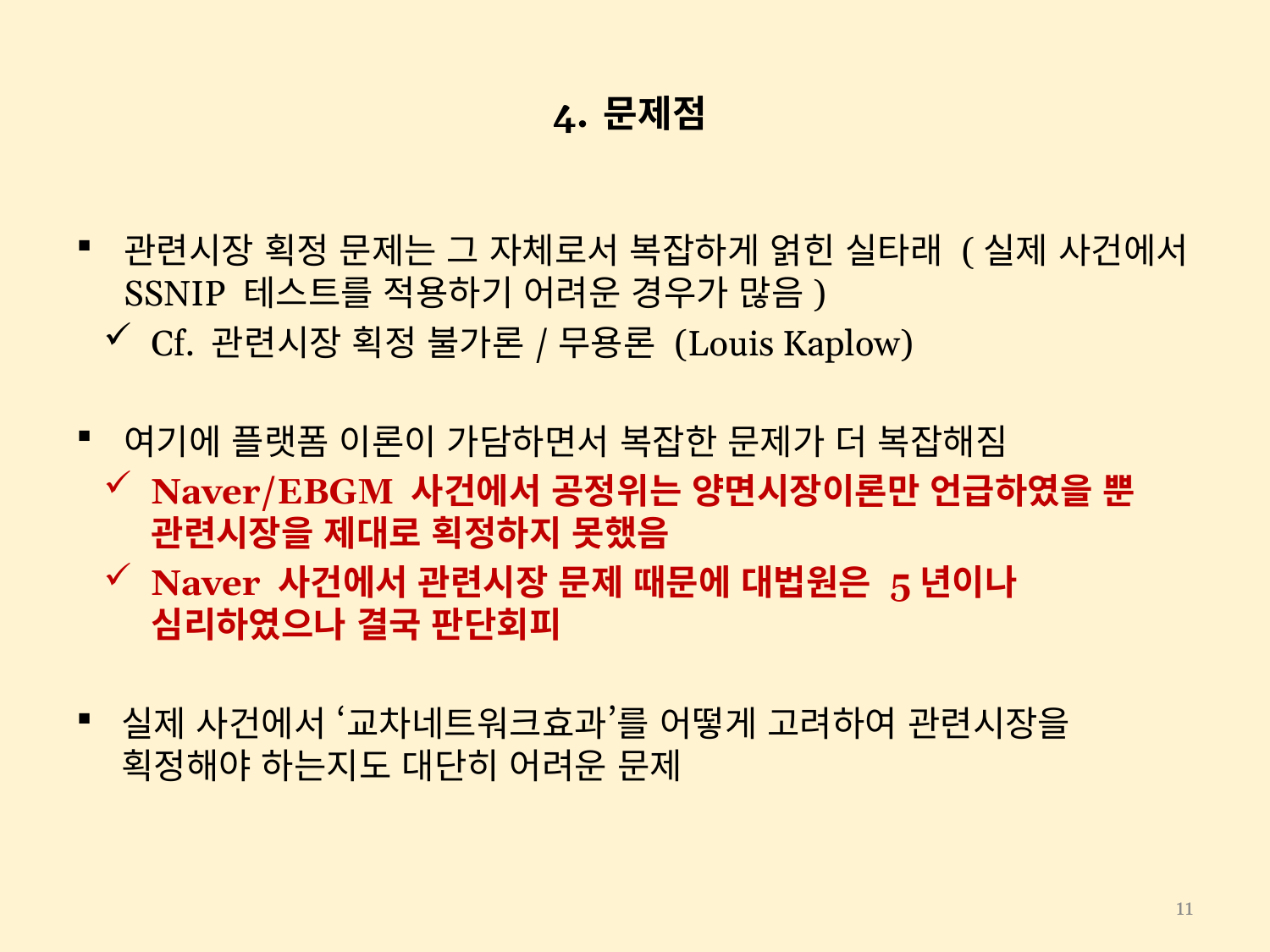

# 4. 문제점
관련시장 획정 문제는 그 자체로서 복잡하게 얽힌 실타래 (실제 사건에서 SSNIP 테스트를 적용하기 어려운 경우가 많음)
Cf. 관련시장 획정 불가론/무용론 (Louis Kaplow)

여기에 플랫폼 이론이 가담하면서 복잡한 문제가 더 복잡해짐
Naver/EBGM 사건에서 공정위는 양면시장이론만 언급하였을 뿐 관련시장을 제대로 획정하지 못했음
Naver 사건에서 관련시장 문제 때문에 대법원은 5년이나 심리하였으나 결국 판단회피

실제 사건에서 ‘교차네트워크효과’를 어떻게 고려하여 관련시장을 획정해야 하는지도 대단히 어려운 문제

11